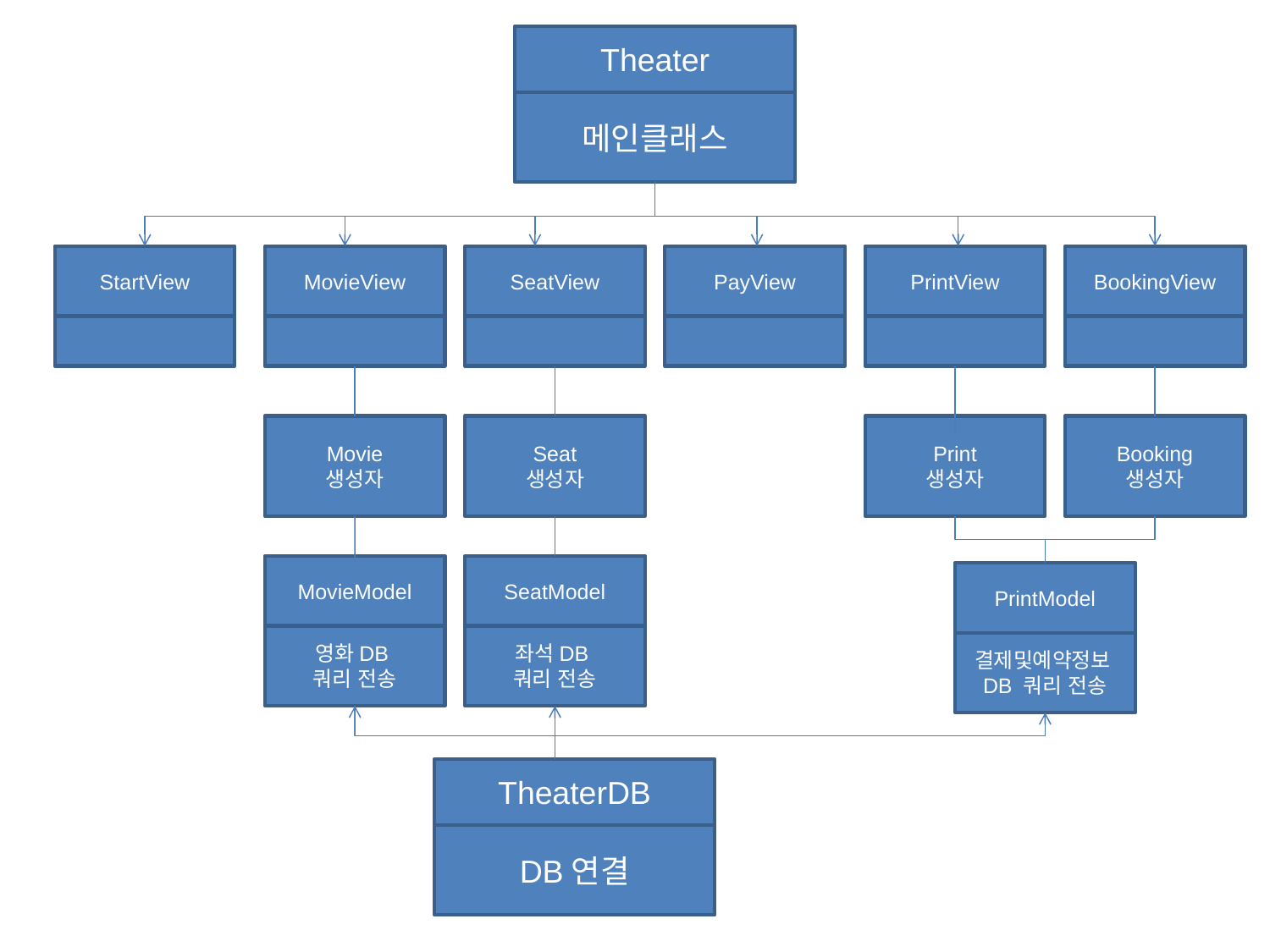

Theater
메인클래스
StartView
MovieView
SeatView
PayView
PrintView
BookingView

Movie
생성자
Seat
생성자
Print
생성자
Booking
생성자
MovieModel
SeatModel
PrintModel
영화DB
쿼리 전송
좌석DB
쿼리 전송
결제및예약정보DB 쿼리 전송
TheaterDB
DB연결